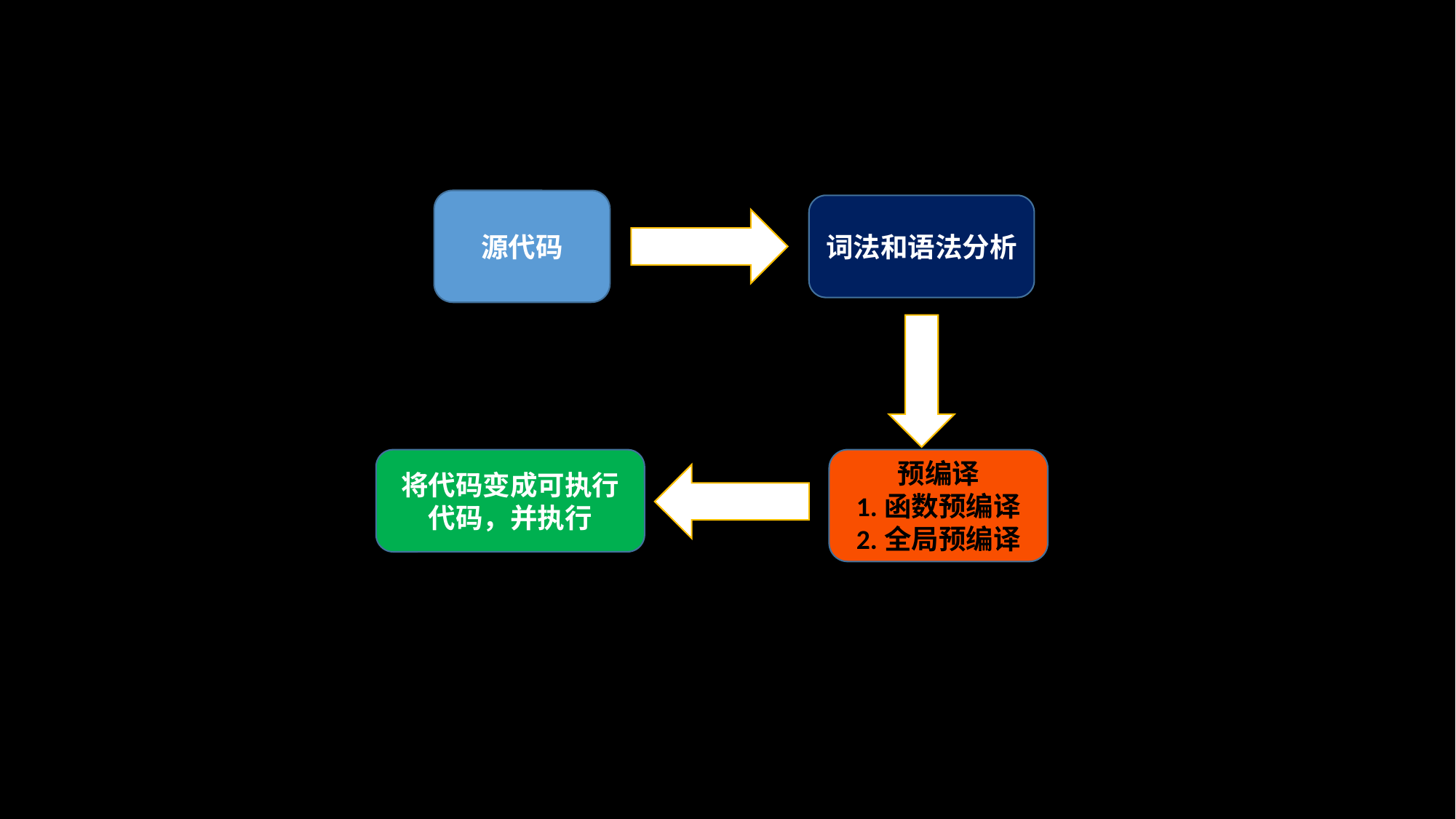

源代码
词法和语法分析

将代码变成可执行代码，并执行
预编译
1.函数预编译
2.全局预编译